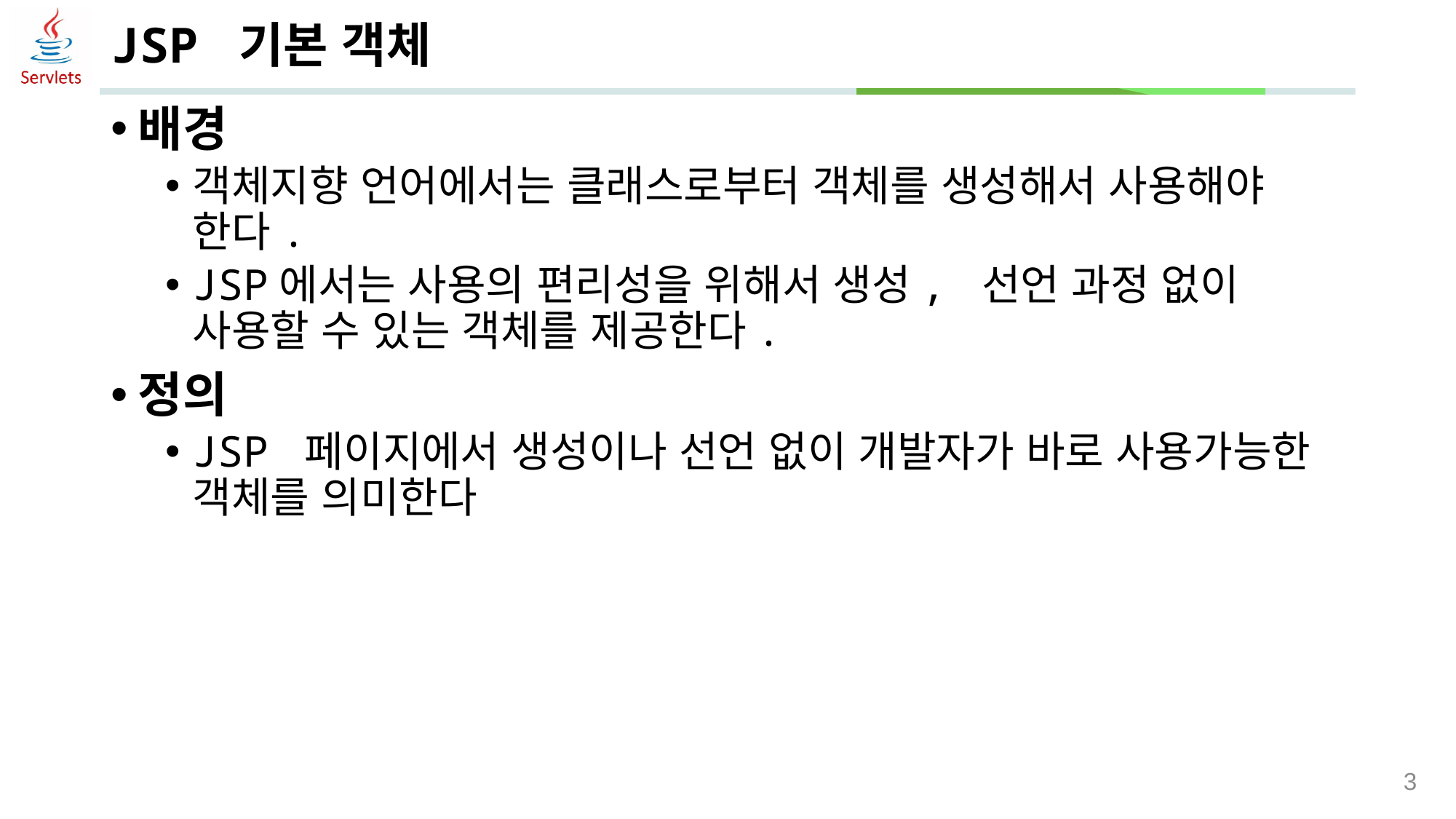

# JSP 기본 객체
배경
객체지향 언어에서는 클래스로부터 객체를 생성해서 사용해야 한다.
JSP에서는 사용의 편리성을 위해서 생성, 선언 과정 없이 사용할 수 있는 객체를 제공한다.
정의
JSP 페이지에서 생성이나 선언 없이 개발자가 바로 사용가능한 객체를 의미한다
3